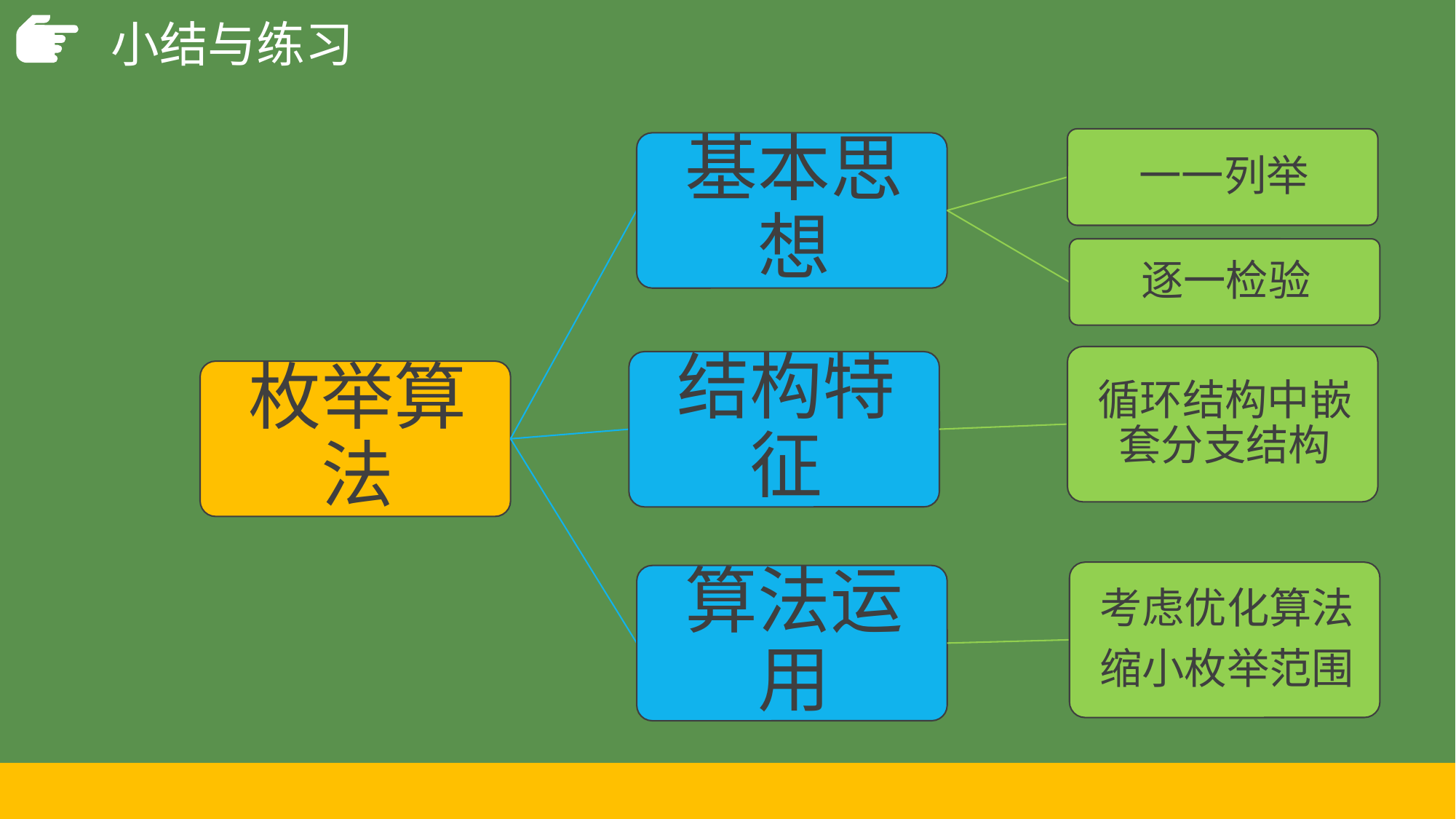

# 小结与练习
枚举算法

基本思想

一一列举

逐一检验

结构特征

循环结构中嵌套分支结构

算法运用

考虑优化算法
缩小枚举范围